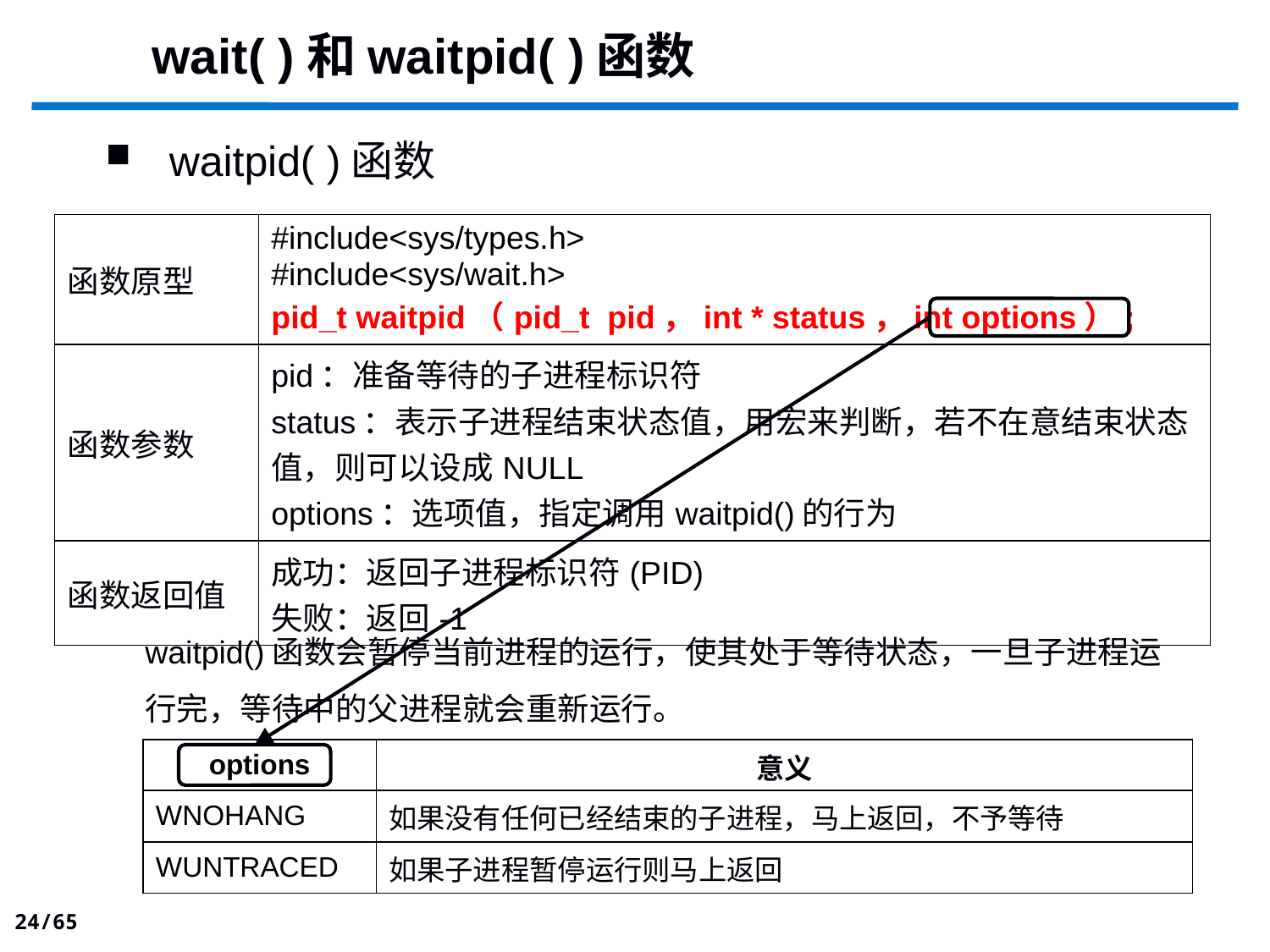

wait( )和waitpid( )函数
waitpid( )函数
| 函数原型 | #include<sys/types.h> #include<sys/wait.h> pid\_t waitpid（pid\_t pid，int \* status，int options）; |
| --- | --- |
| 函数参数 | pid：准备等待的子进程标识符 status：表示子进程结束状态值，用宏来判断，若不在意结束状态值，则可以设成NULL options：选项值，指定调用waitpid()的行为 |
| 函数返回值 | 成功：返回子进程标识符(PID) 失败：返回-1 |

waitpid()函数会暂停当前进程的运行，使其处于等待状态，一旦子进程运行完，等待中的父进程就会重新运行。
| options | 意义 |
| --- | --- |
| WNOHANG | 如果没有任何已经结束的子进程，马上返回，不予等待 |
| WUNTRACED | 如果子进程暂停运行则马上返回 |